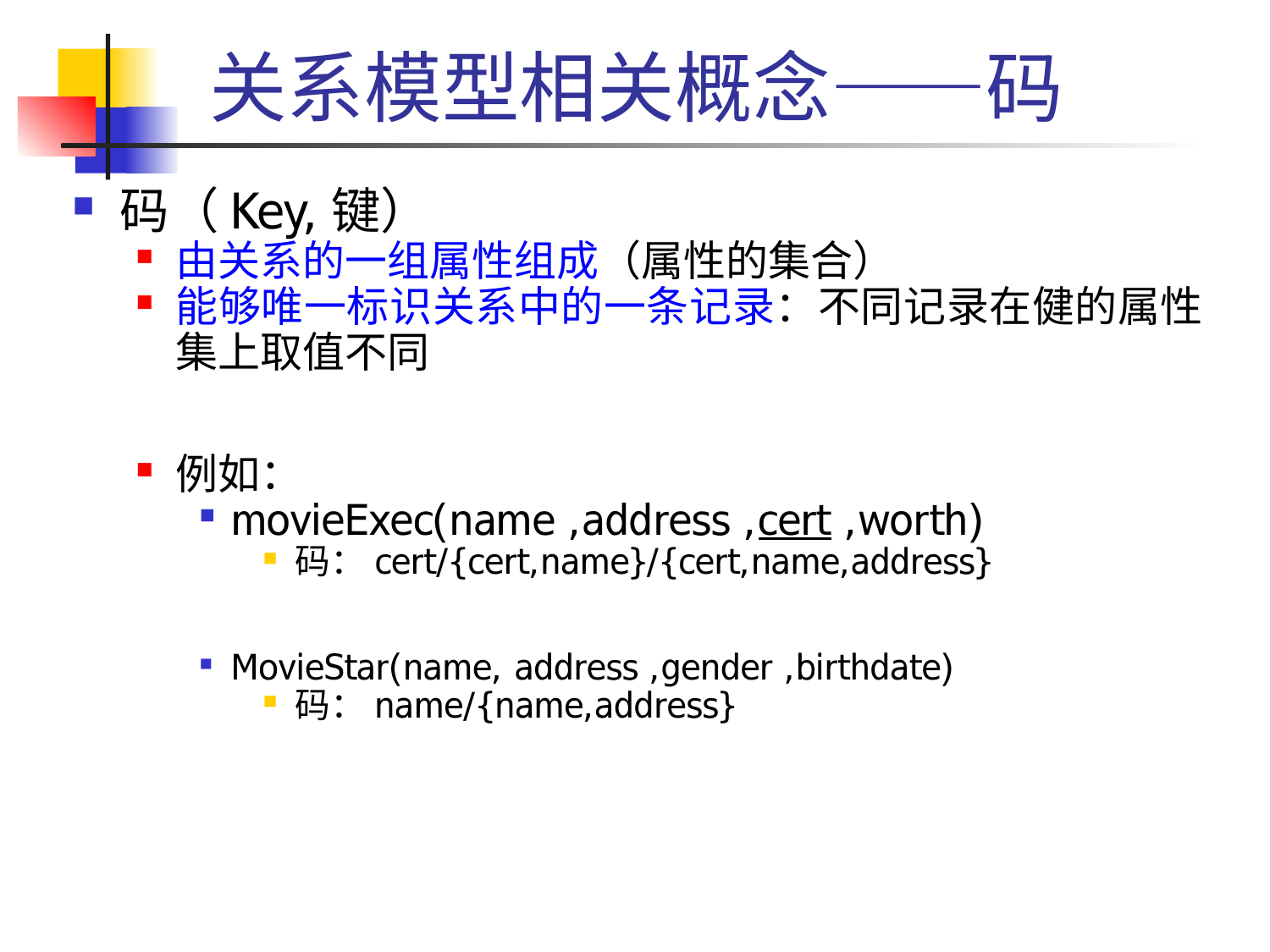

# 关系模型相关概念——码
码（Key,键）
由关系的一组属性组成（属性的集合）
能够唯一标识关系中的一条记录：不同记录在健的属性集上取值不同

例如：
movieExec(name ,address ,cert ,worth)
码：cert/{cert,name}/{cert,name,address}

MovieStar(name, address ,gender ,birthdate)
码：name/{name,address}